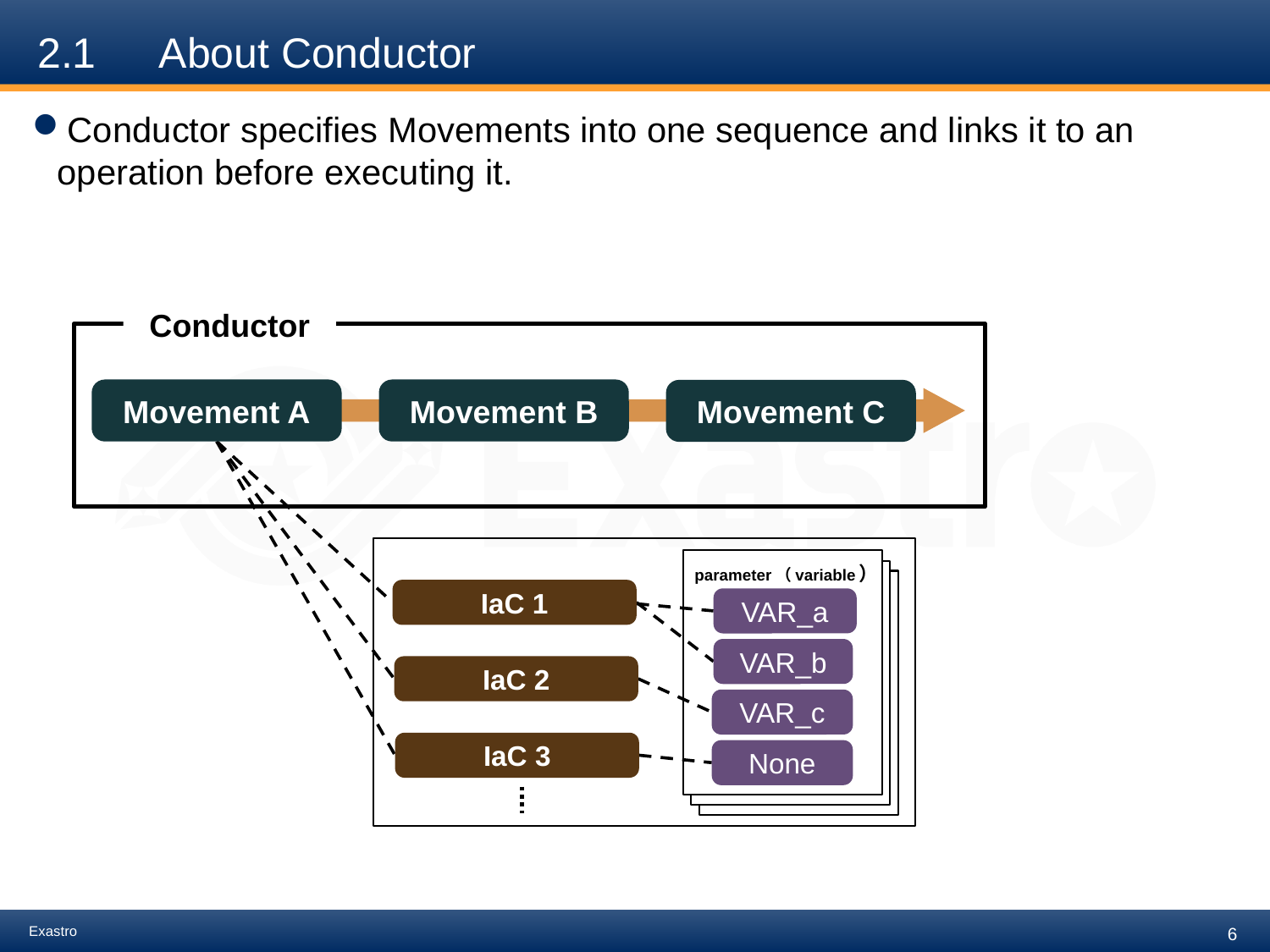

2.1　About Conductor

Conductor specifies Movements into one sequence and links it to an operation before executing it.

# 1.1　Ansible driverについて　X/X
Conductor

Movement A
Movement B
Movement C

parameter（variable）

IaC 1
VAR_a
VAR_b
IaC 2
VAR_c
IaC 3
None